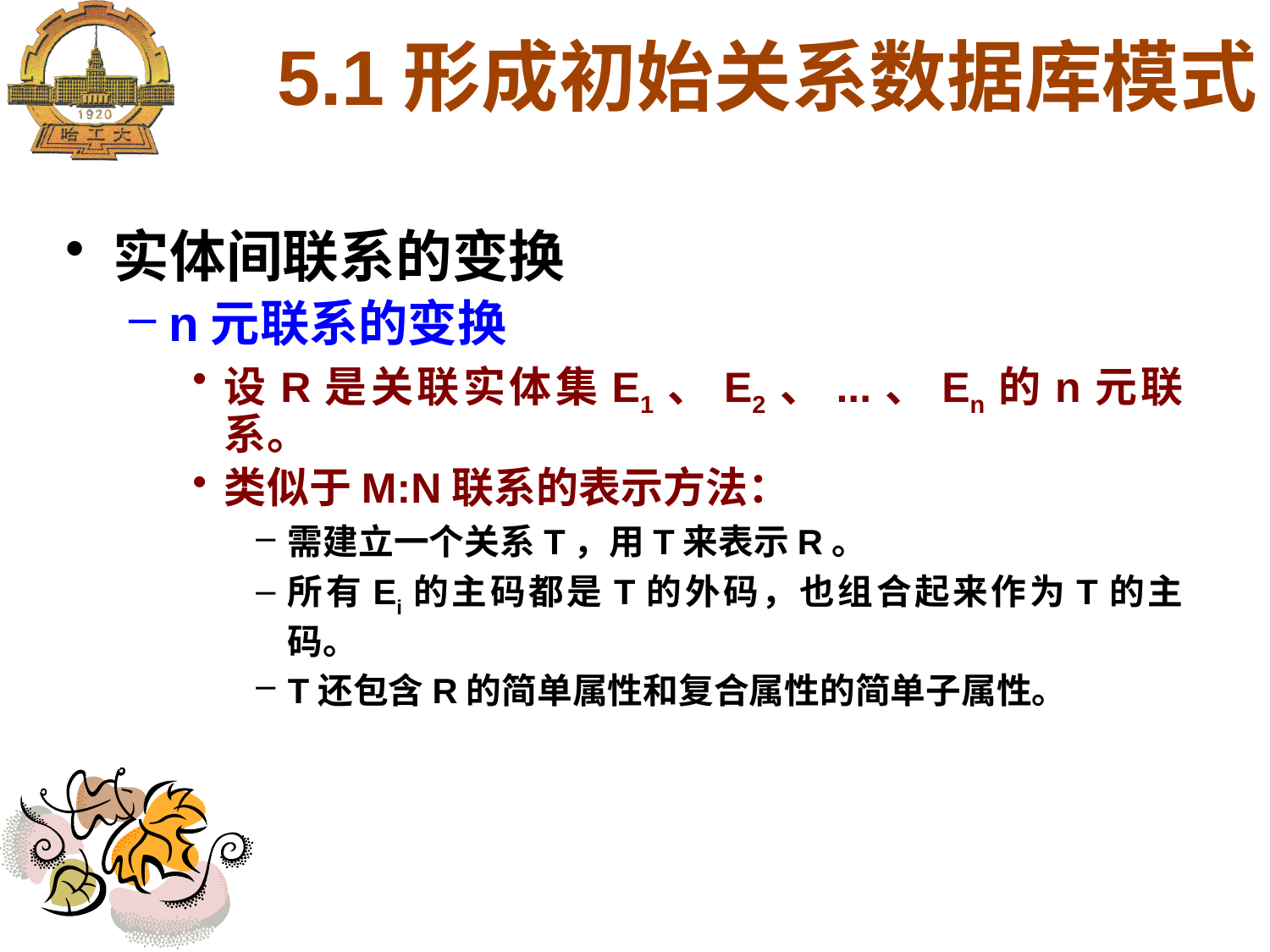

5.1形成初始关系数据库模式
实体间联系的变换
n元联系的变换
设R是关联实体集E1、E2、...、En的n元联系。
类似于M:N联系的表示方法：
需建立一个关系T，用T来表示R。
所有Ei的主码都是T的外码，也组合起来作为T的主码。
T还包含R的简单属性和复合属性的简单子属性。